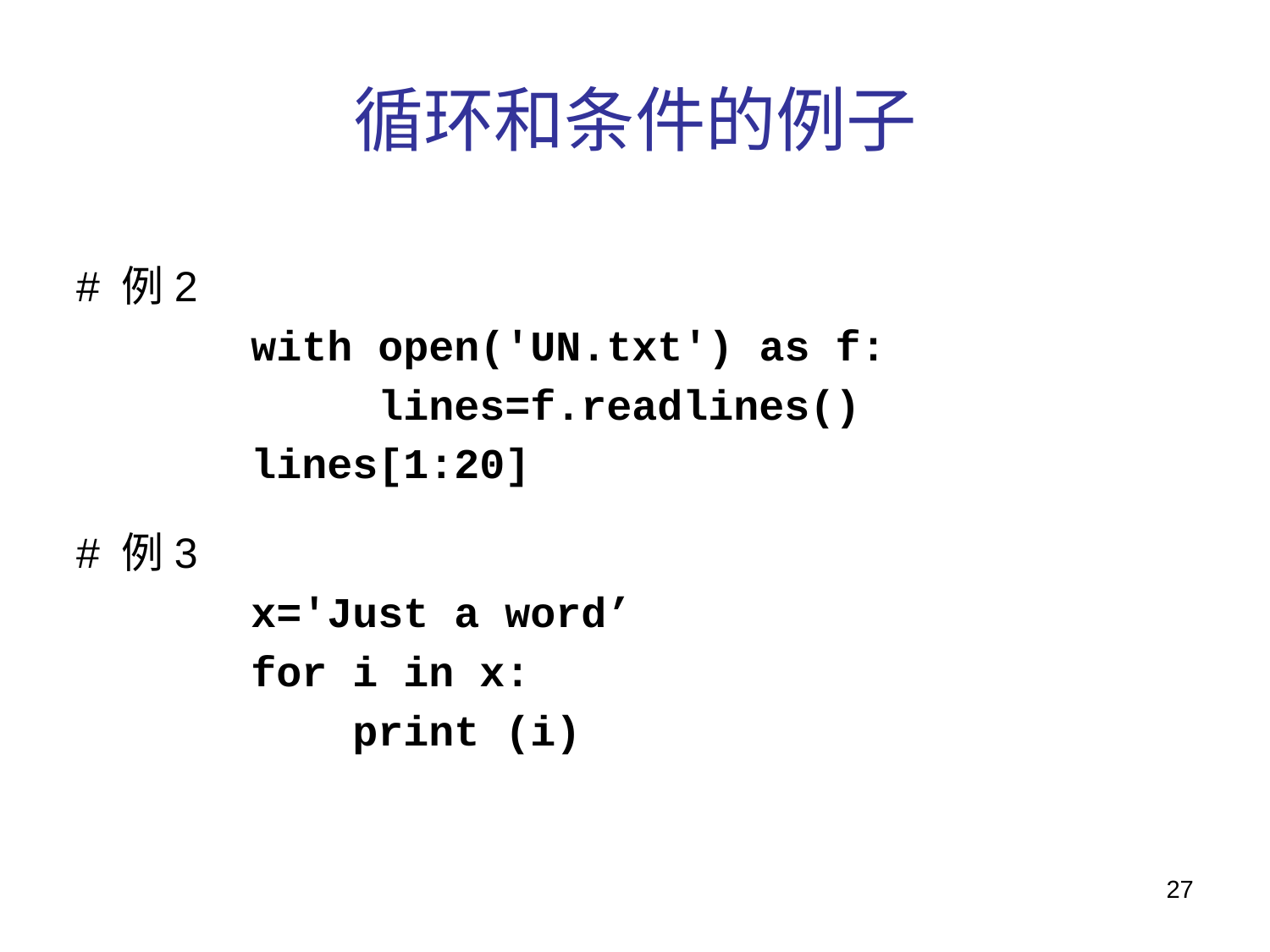

# 循环和条件的例子
# 例2
with open('UN.txt') as f:
     lines=f.readlines()
lines[1:20]
# 例3
x='Just a word’
for i in x:
    print (i)

27